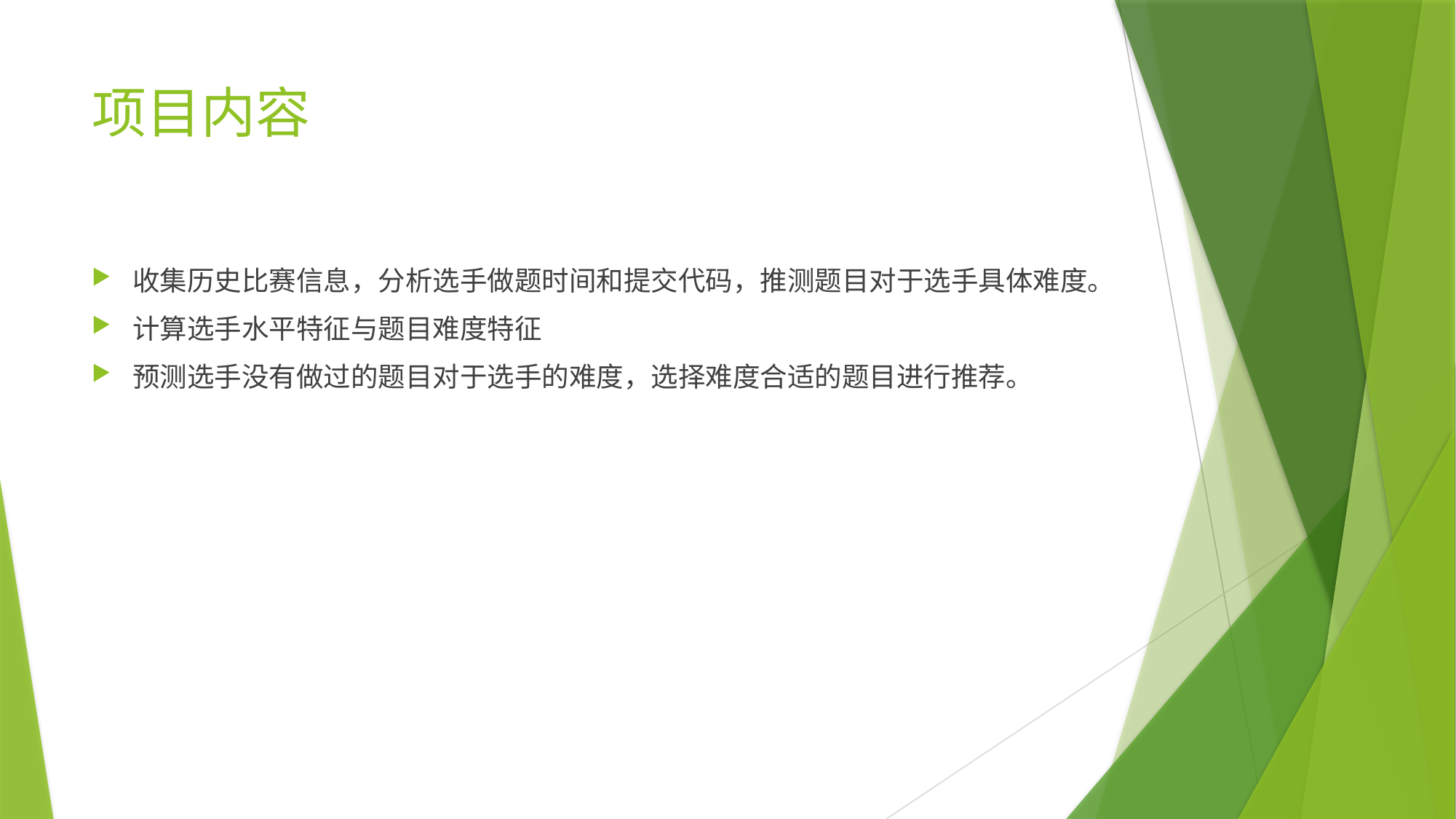

# 项目内容
收集历史比赛信息，分析选手做题时间和提交代码，推测题目对于选手具体难度。
计算选手水平特征与题目难度特征
预测选手没有做过的题目对于选手的难度，选择难度合适的题目进行推荐。